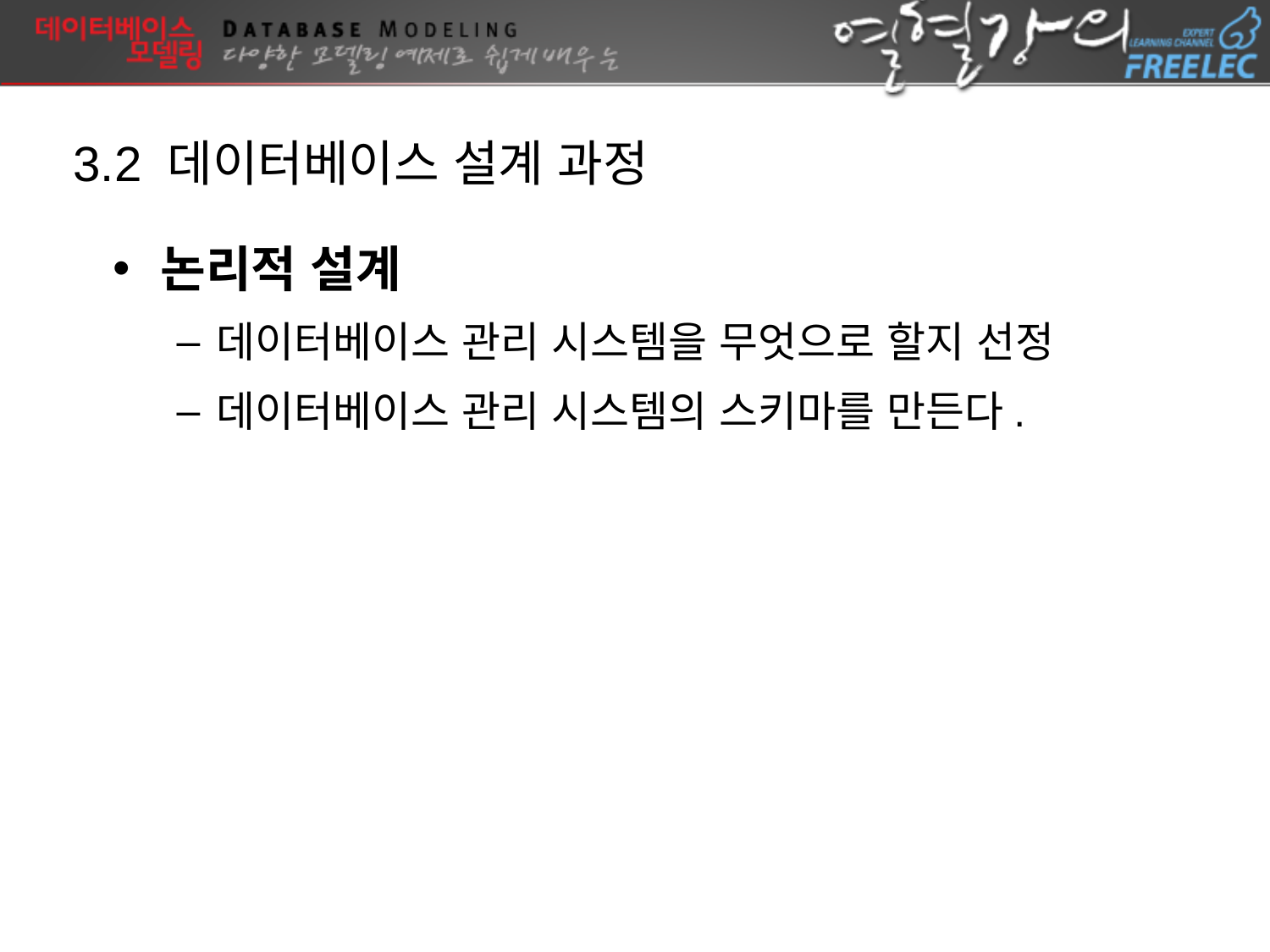

3.2 데이터베이스 설계 과정
논리적 설계
데이터베이스 관리 시스템을 무엇으로 할지 선정
데이터베이스 관리 시스템의 스키마를 만든다.